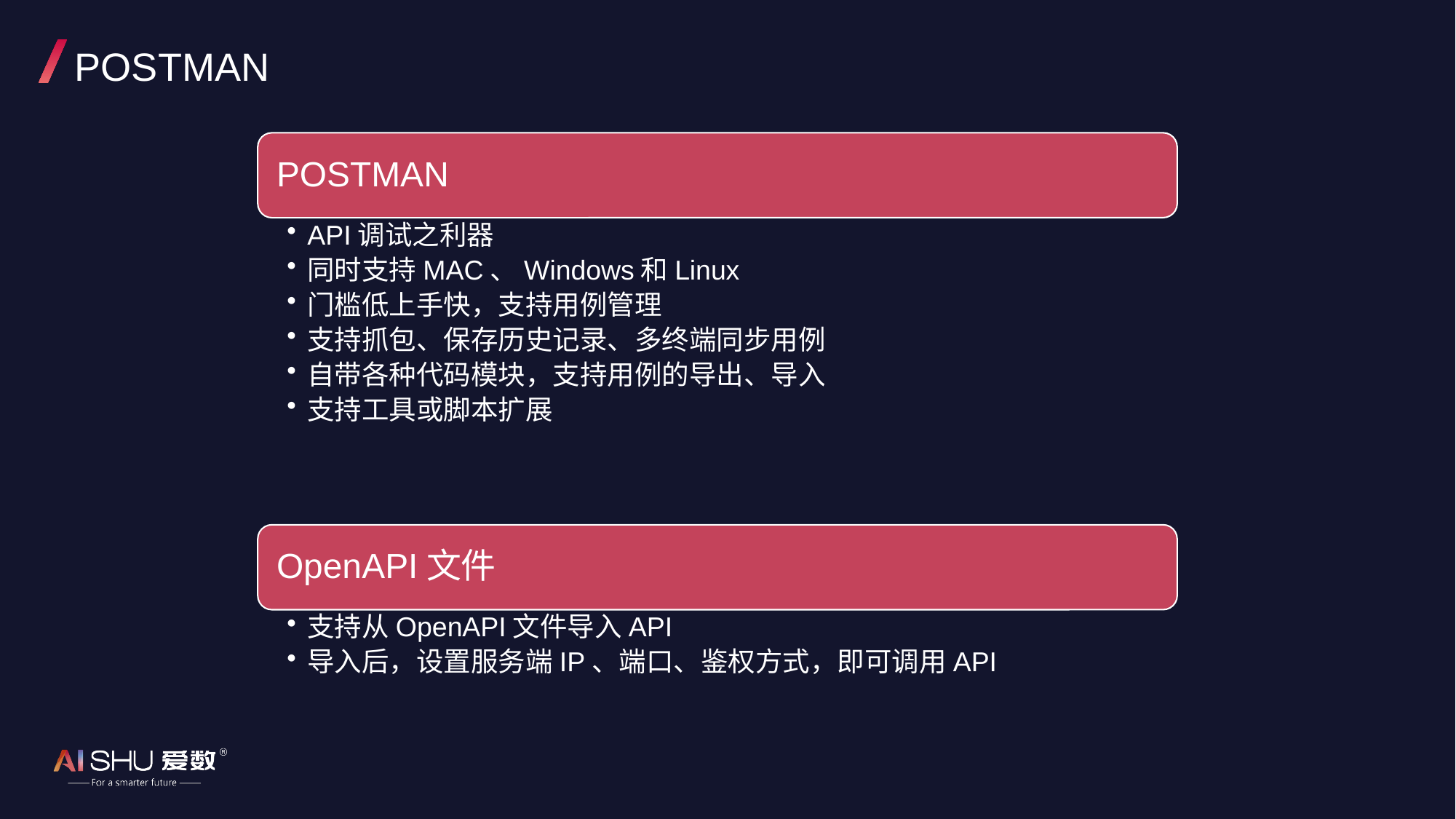

# POSTMAN
POSTMAN
API调试之利器
同时支持MAC、Windows和Linux
门槛低上手快，支持用例管理
支持抓包、保存历史记录、多终端同步用例
自带各种代码模块，支持用例的导出、导入
支持工具或脚本扩展
OpenAPI文件
支持从OpenAPI文件导入API
导入后，设置服务端IP、端口、鉴权方式，即可调用API